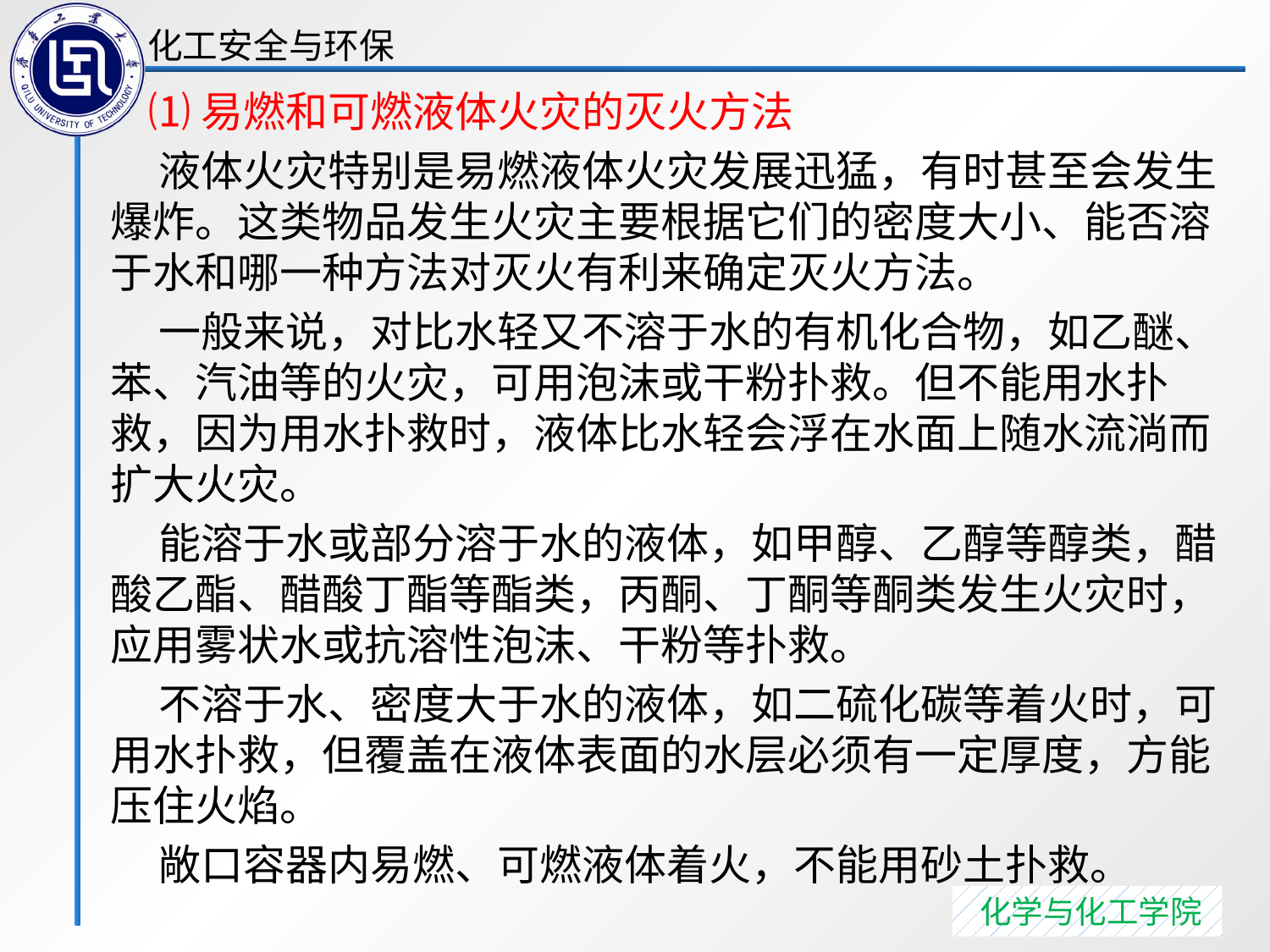

⑴易燃和可燃液体火灾的灭火方法
    液体火灾特别是易燃液体火灾发展迅猛，有时甚至会发生爆炸。这类物品发生火灾主要根据它们的密度大小、能否溶于水和哪一种方法对灭火有利来确定灭火方法。
    一般来说，对比水轻又不溶于水的有机化合物，如乙醚、苯、汽油等的火灾，可用泡沫或干粉扑救。但不能用水扑救，因为用水扑救时，液体比水轻会浮在水面上随水流淌而扩大火灾。
    能溶于水或部分溶于水的液体，如甲醇、乙醇等醇类，醋酸乙酯、醋酸丁酯等酯类，丙酮、丁酮等酮类发生火灾时，应用雾状水或抗溶性泡沫、干粉等扑救。
    不溶于水、密度大于水的液体，如二硫化碳等着火时，可用水扑救，但覆盖在液体表面的水层必须有一定厚度，方能压住火焰。
    敞口容器内易燃、可燃液体着火，不能用砂土扑救。